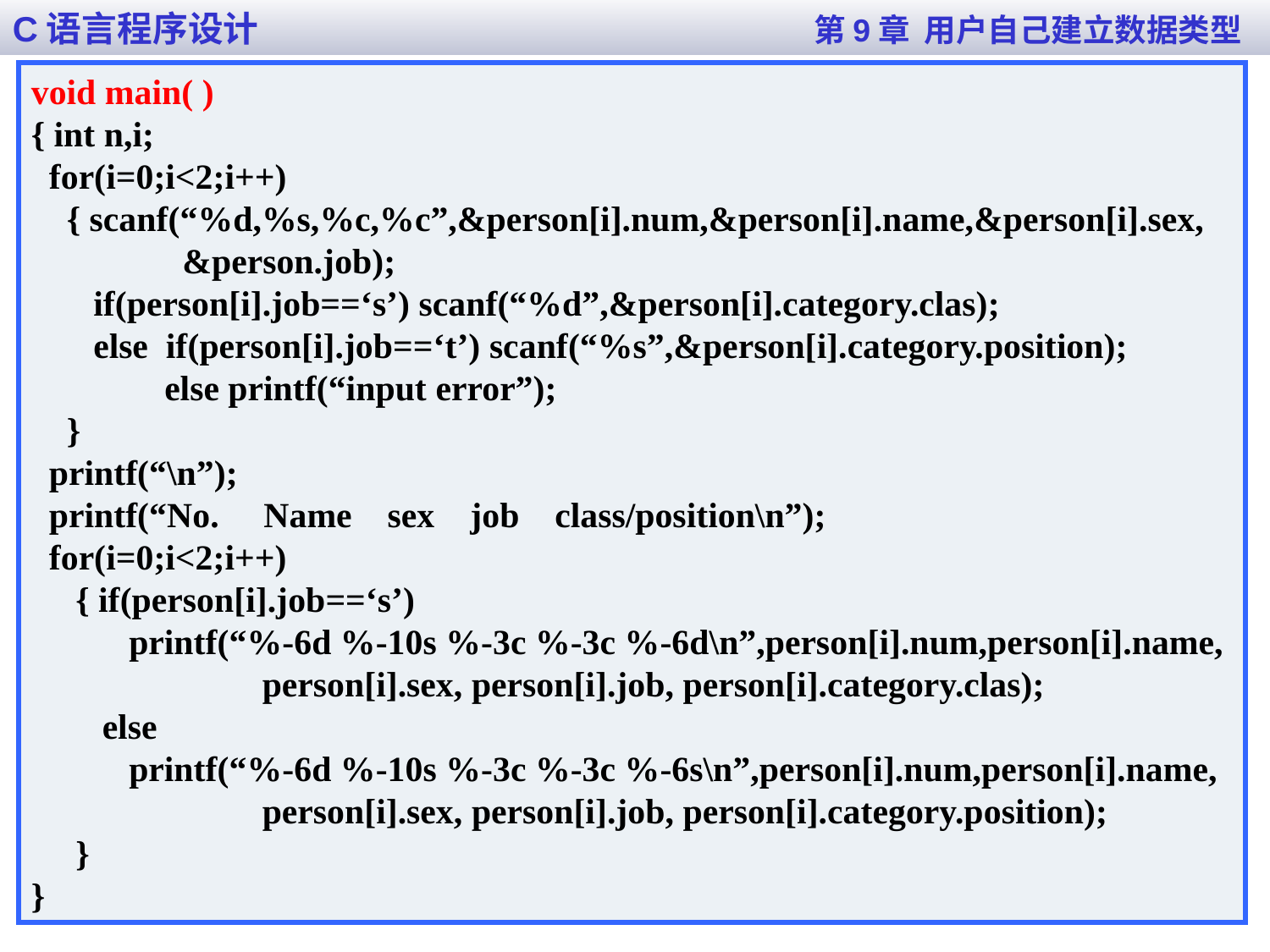

C语言程序设计                                                                     第9章  用户自己建立数据类型
void main( )
{ int n,i;
  for(i=0;i<2;i++)
    { scanf(“%d,%s,%c,%c”,&person[i].num,&person[i].name,&person[i].sex,
                 &person.job);
       if(person[i].job==‘s’) scanf(“%d”,&person[i].category.clas);
       else  if(person[i].job==‘t’) scanf(“%s”,&person[i].category.position);
               else printf(“input error”);
    }
  printf(“\n”);
  printf(“No.     Name    sex    job    class/position\n”);
  for(i=0;i<2;i++)
     { if(person[i].job==‘s’)
           printf(“%-6d %-10s %-3c %-3c %-6d\n”,person[i].num,person[i].name,
                          person[i].sex, person[i].job, person[i].category.clas);
        else
           printf(“%-6d %-10s %-3c %-3c %-6s\n”,person[i].num,person[i].name,
                          person[i].sex, person[i].job, person[i].category.position);
     }
}